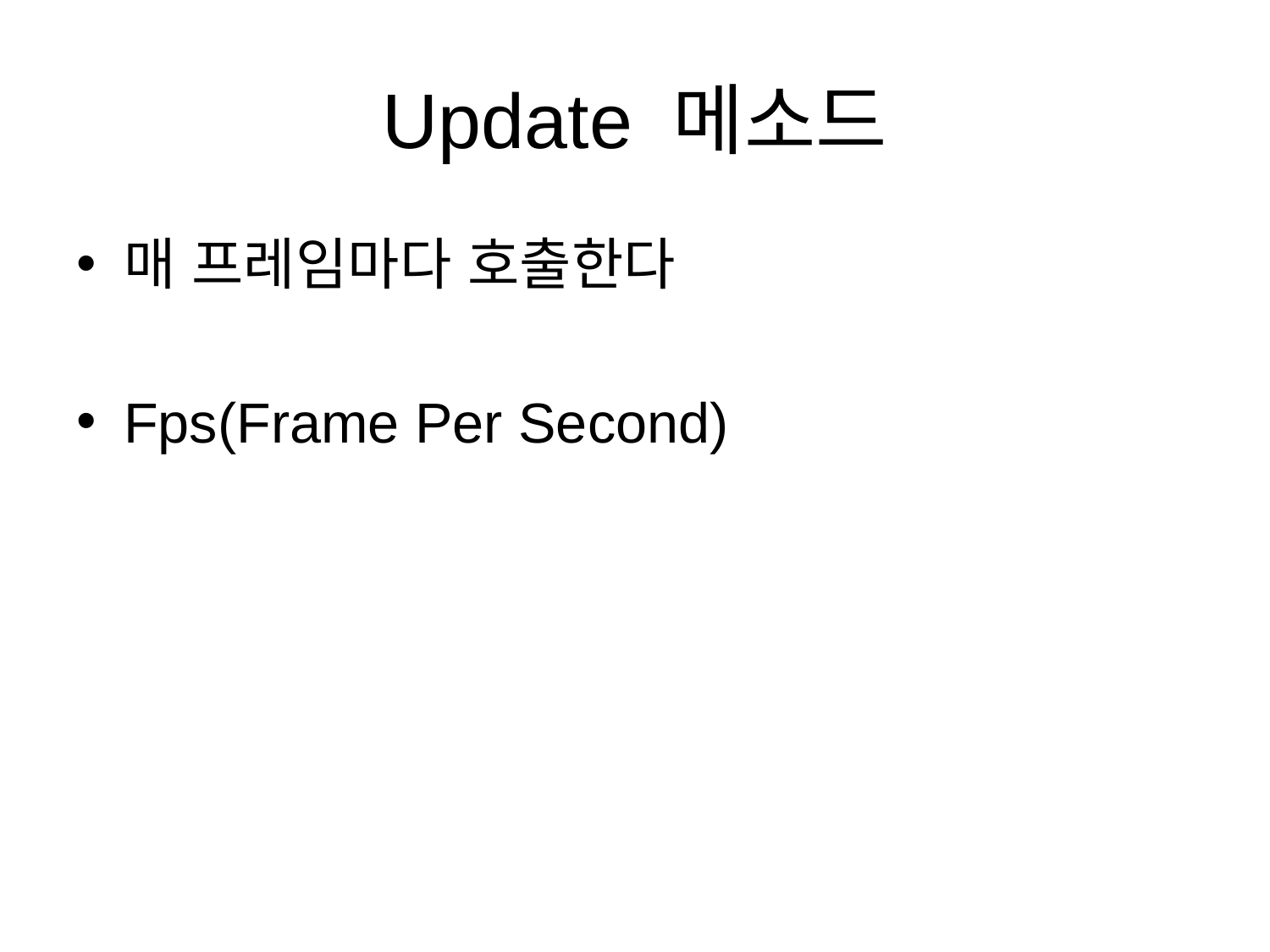

# Update 메소드
매 프레임마다 호출한다

Fps(Frame Per Second)